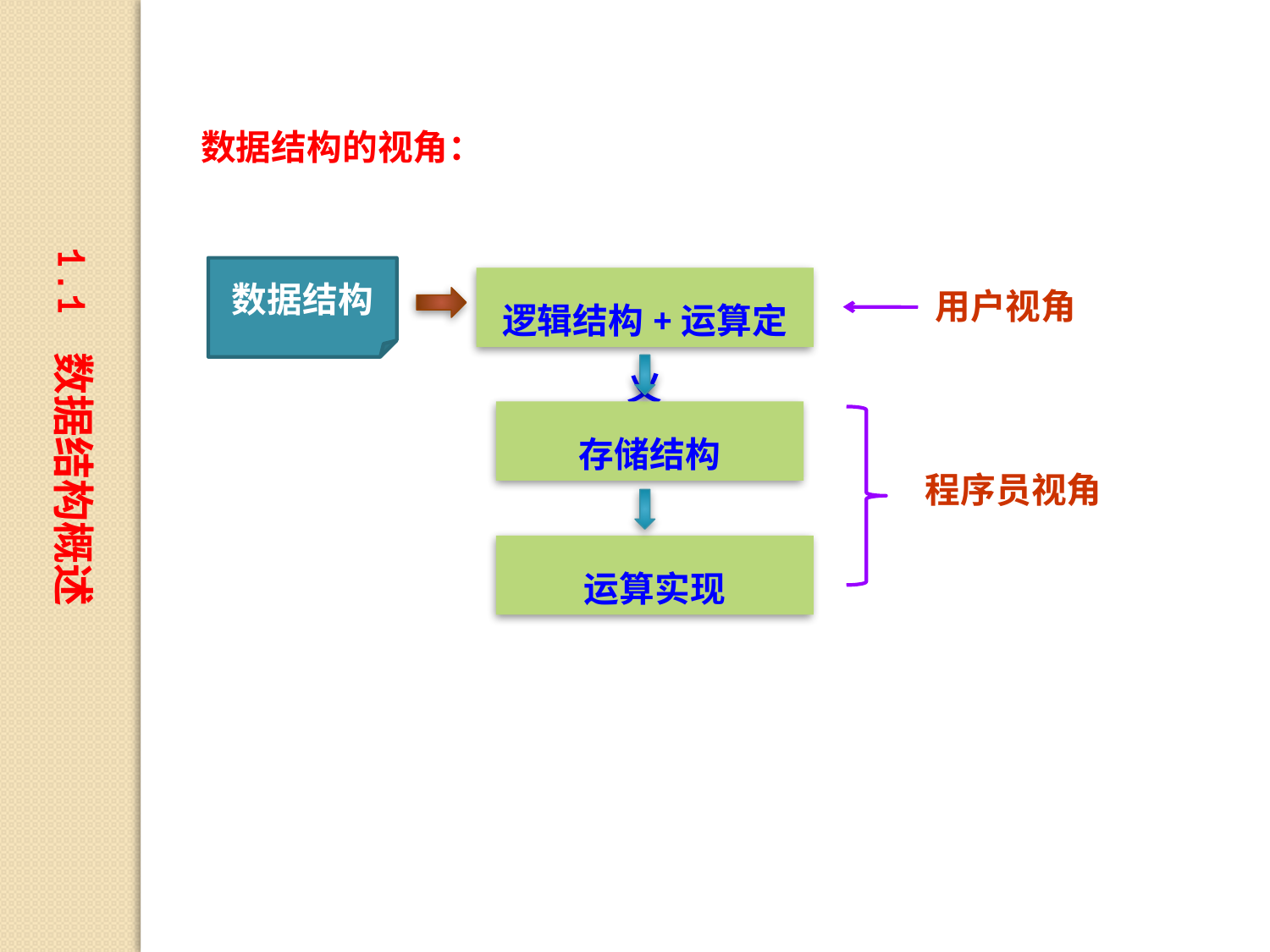

数据结构的视角：
1.1 数据结构概述
数据结构
逻辑结构+运算定义
用户视角

存储结构

程序员视角

运算实现